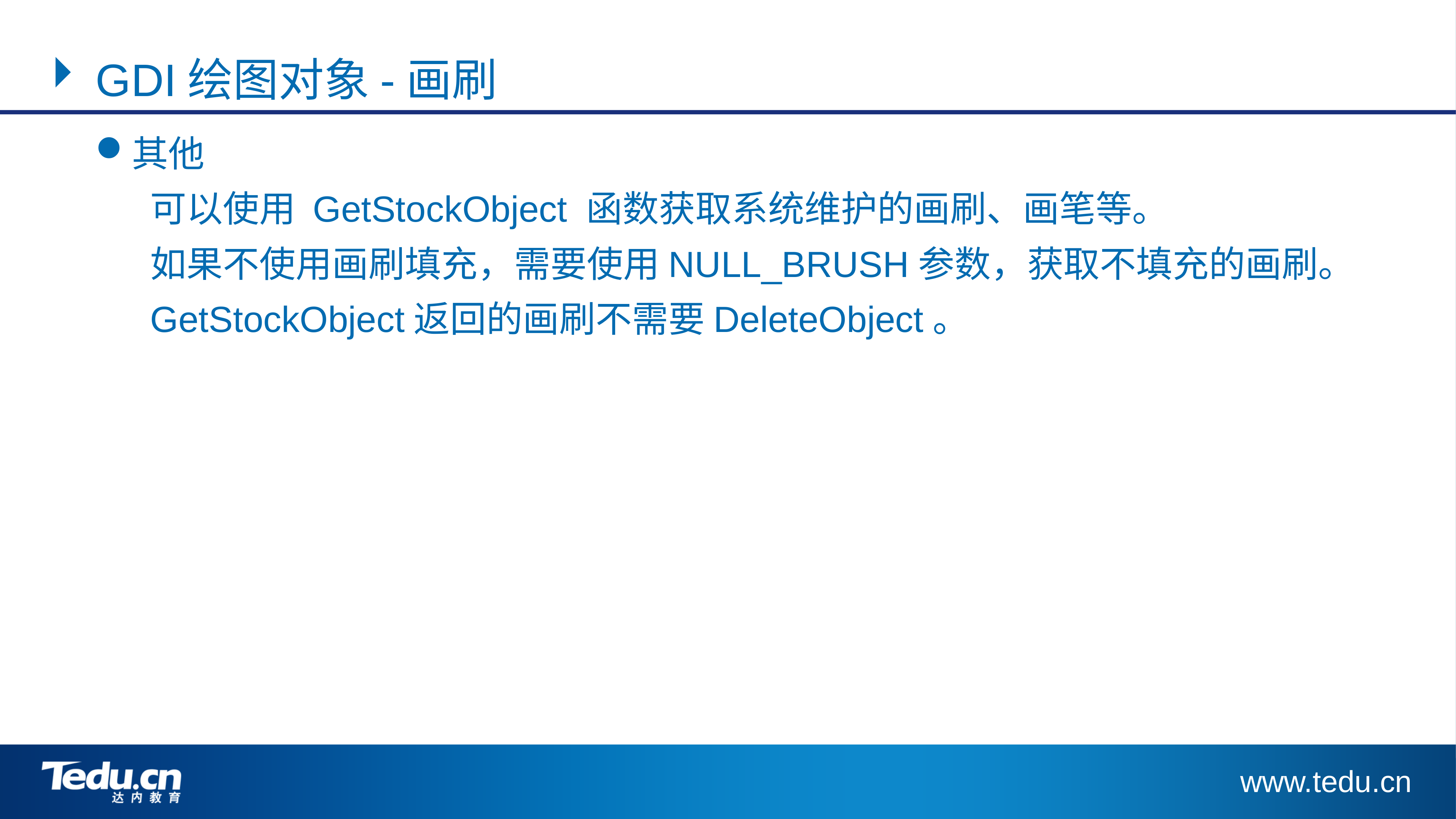

GDI绘图对象-画刷
其他
	可以使用 GetStockObject 函数获取系统维护的画刷、画笔等。
	如果不使用画刷填充，需要使用NULL_BRUSH参数，获取不填充的画刷。
	GetStockObject返回的画刷不需要DeleteObject。